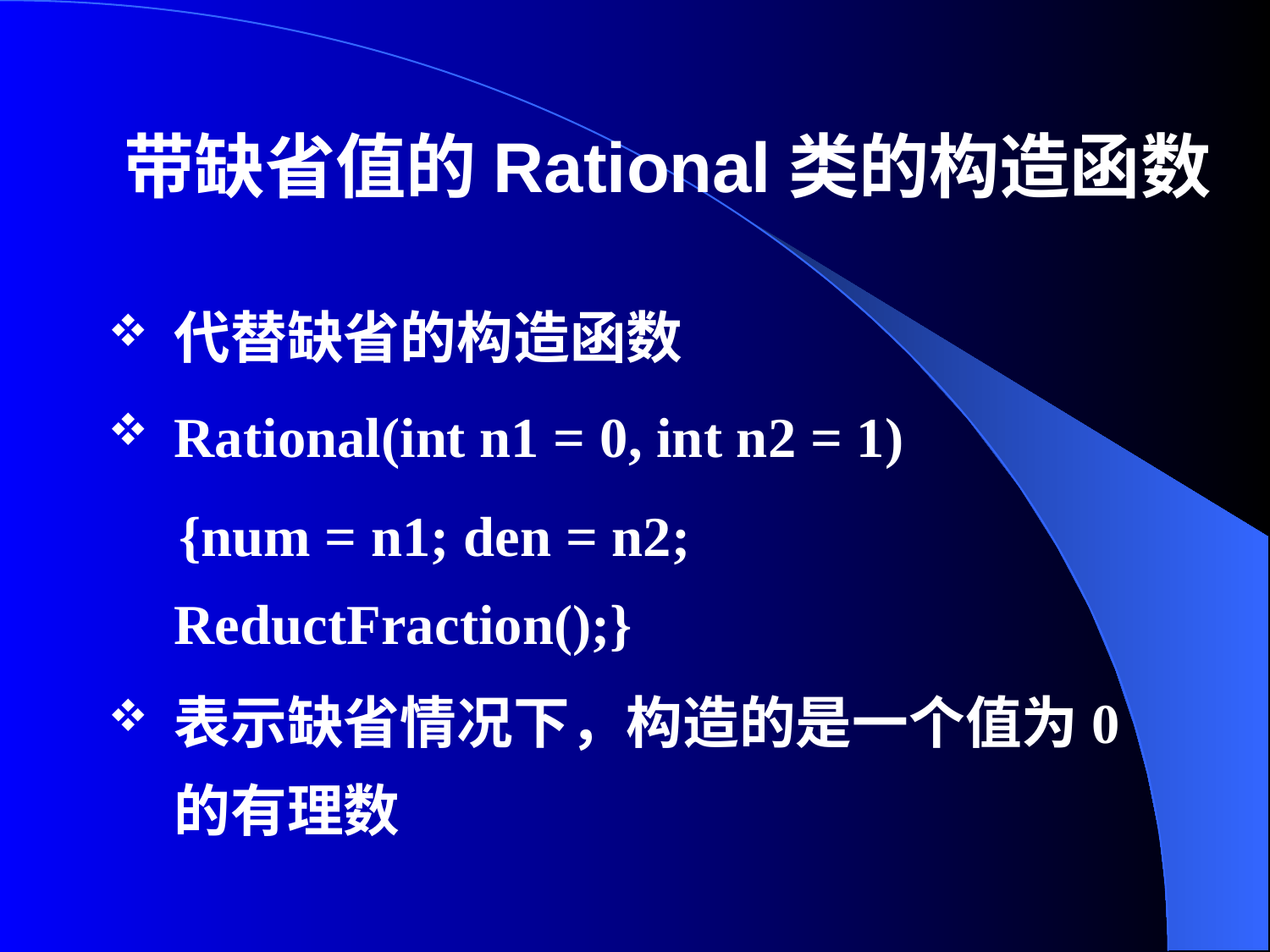

# 带缺省值的Rational类的构造函数
代替缺省的构造函数
Rational(int n1 = 0, int n2 = 1)
     {num = n1; den = n2; ReductFraction();}
表示缺省情况下，构造的是一个值为0的有理数